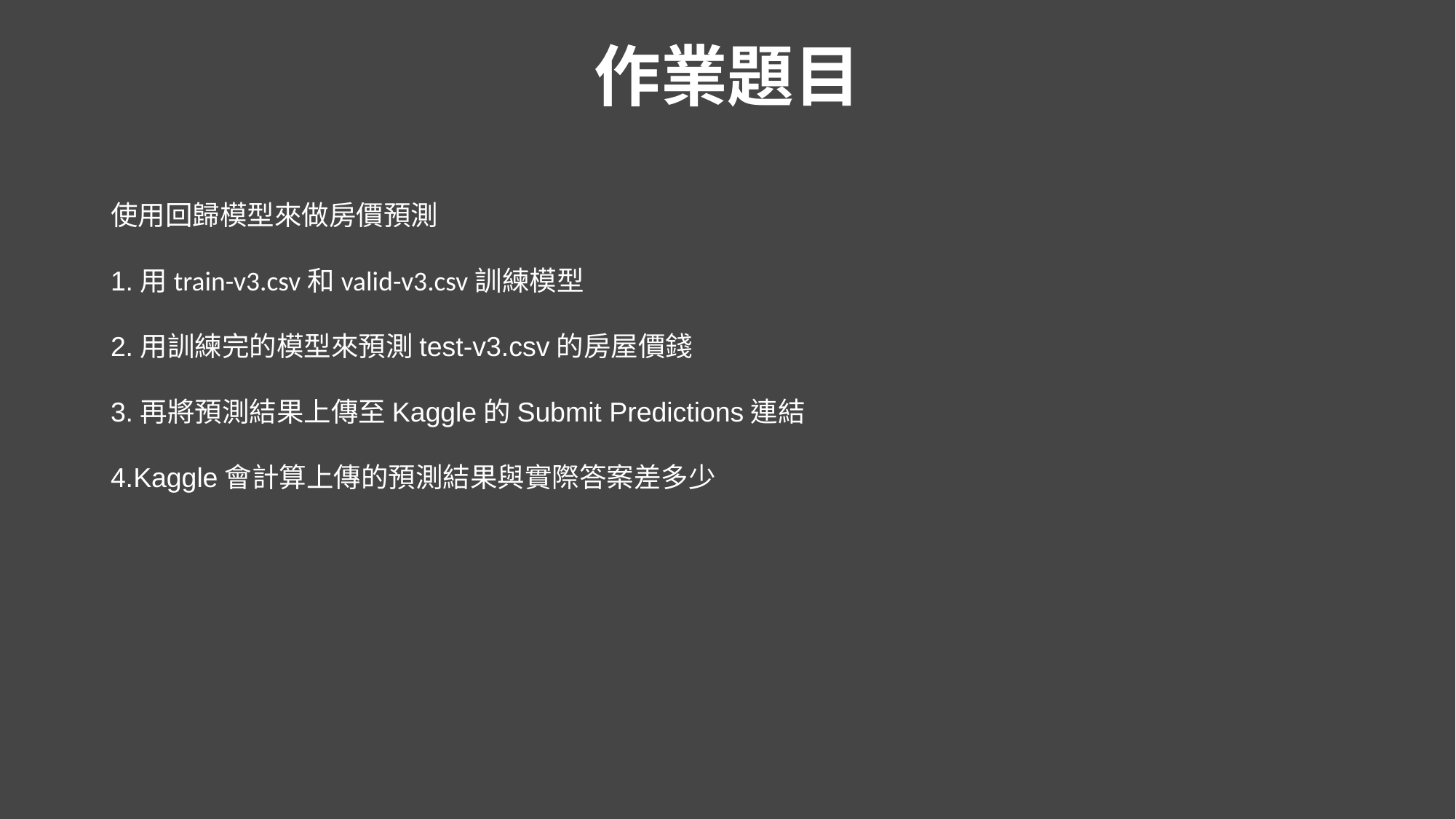

作業題目
使用回歸模型來做房價預測

1.用train-v3.csv和valid-v3.csv訓練模型

2.用訓練完的模型來預測test-v3.csv的房屋價錢

3.再將預測結果上傳至Kaggle的Submit Predictions連結

4.Kaggle會計算上傳的預測結果與實際答案差多少